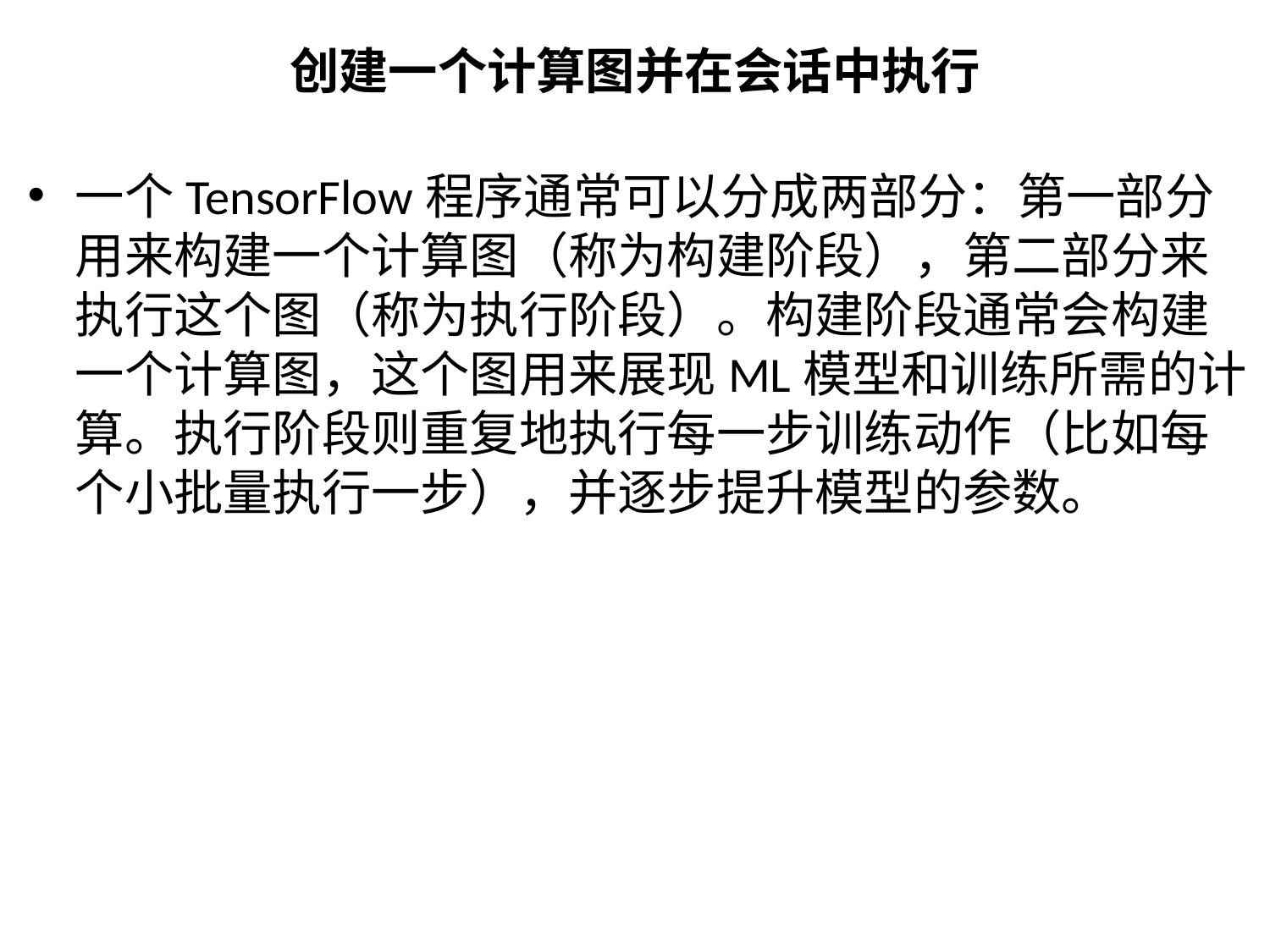

# 创建一个计算图并在会话中执行
一个TensorFlow程序通常可以分成两部分：第一部分用来构建一个计算图（称为构建阶段），第二部分来执行这个图（称为执行阶段）。构建阶段通常会构建一个计算图，这个图用来展现ML模型和训练所需的计算。执行阶段则重复地执行每一步训练动作（比如每个小批量执行一步），并逐步提升模型的参数。